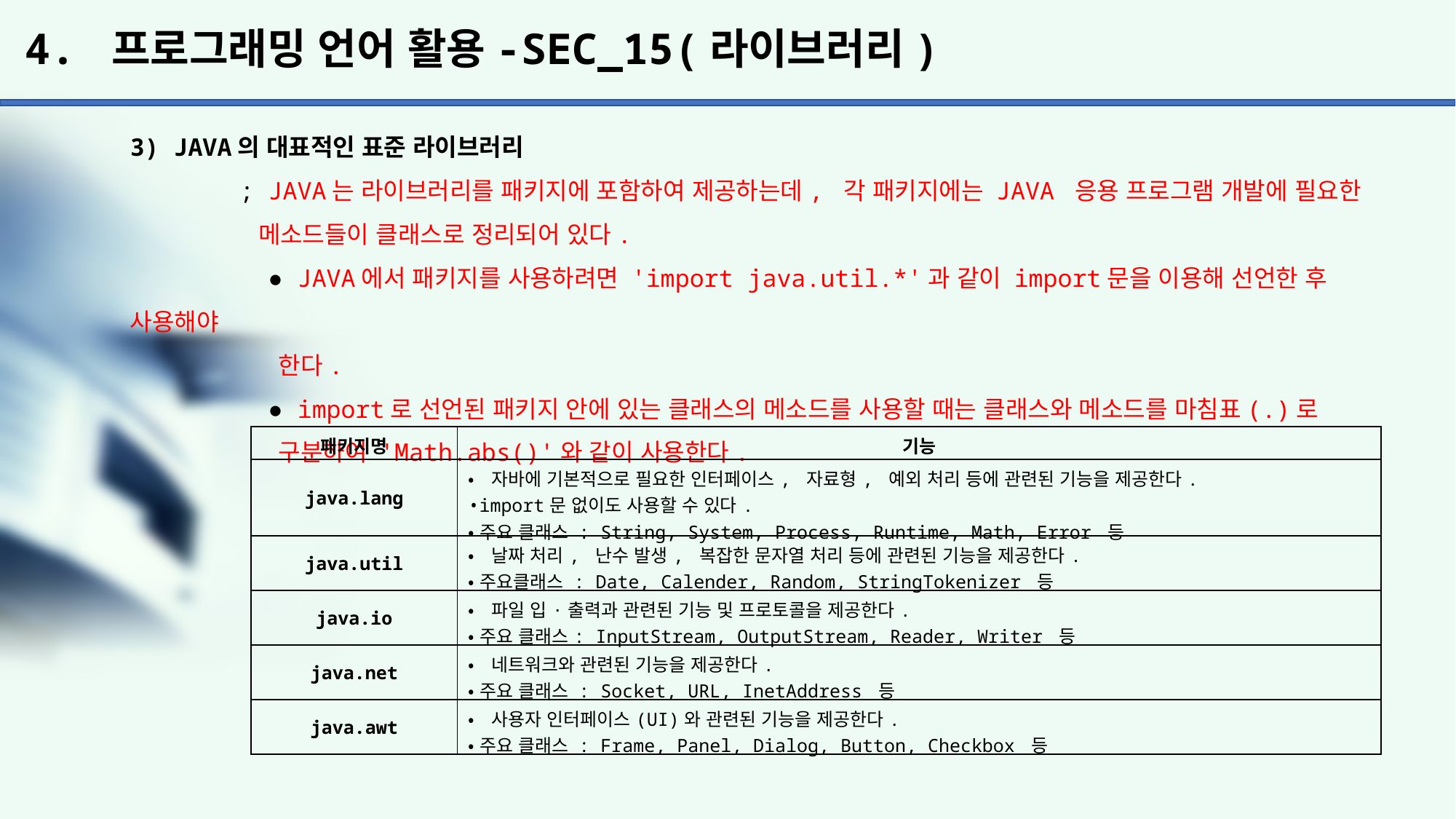

# 4. 프로그래밍 언어 활용-SEC_15(라이브러리)
3) JAVA의 대표적인 표준 라이브러리
	; JAVA는 라이브러리를 패키지에 포함하여 제공하는데, 각 패키지에는 JAVA 응용 프로그램 개발에 필요한
	  메소드들이 클래스로 정리되어 있다.
	  ● JAVA에서 패키지를 사용하려면 'import java.util.*'과 같이 import문을 이용해 선언한 후 사용해야
	     한다.
	  ● import로 선언된 패키지 안에 있는 클래스의 메소드를 사용할 때는 클래스와 메소드를 마침표(.)로
	     구분하여 'Math.abs()'와 같이 사용한다.
| 패키지명 | 기능 |
| --- | --- |
| java.lang | •자바에 기본적으로 필요한 인터페이스, 자료형, 예외 처리 등에 관련된 기능을 제공한다. •import문 없이도 사용할 수 있다. •주요 클래스 : String, System, Process, Runtime, Math, Error 등 |
| java.util | •날짜 처리, 난수 발생, 복잡한 문자열 처리 등에 관련된 기능을 제공한다. •주요클래스 : Date, Calender, Random, StringTokenizer 등 |
| java.io | •파일 입·출력과 관련된 기능 및 프로토콜을 제공한다. •주요 클래스: InputStream, OutputStream, Reader, Writer 등 |
| java.net | •네트워크와 관련된 기능을 제공한다. •주요 클래스 : Socket, URL, InetAddress 등 |
| java.awt | •사용자 인터페이스(UI)와 관련된 기능을 제공한다. •주요 클래스 : Frame, Panel, Dialog, Button, Checkbox 등 |